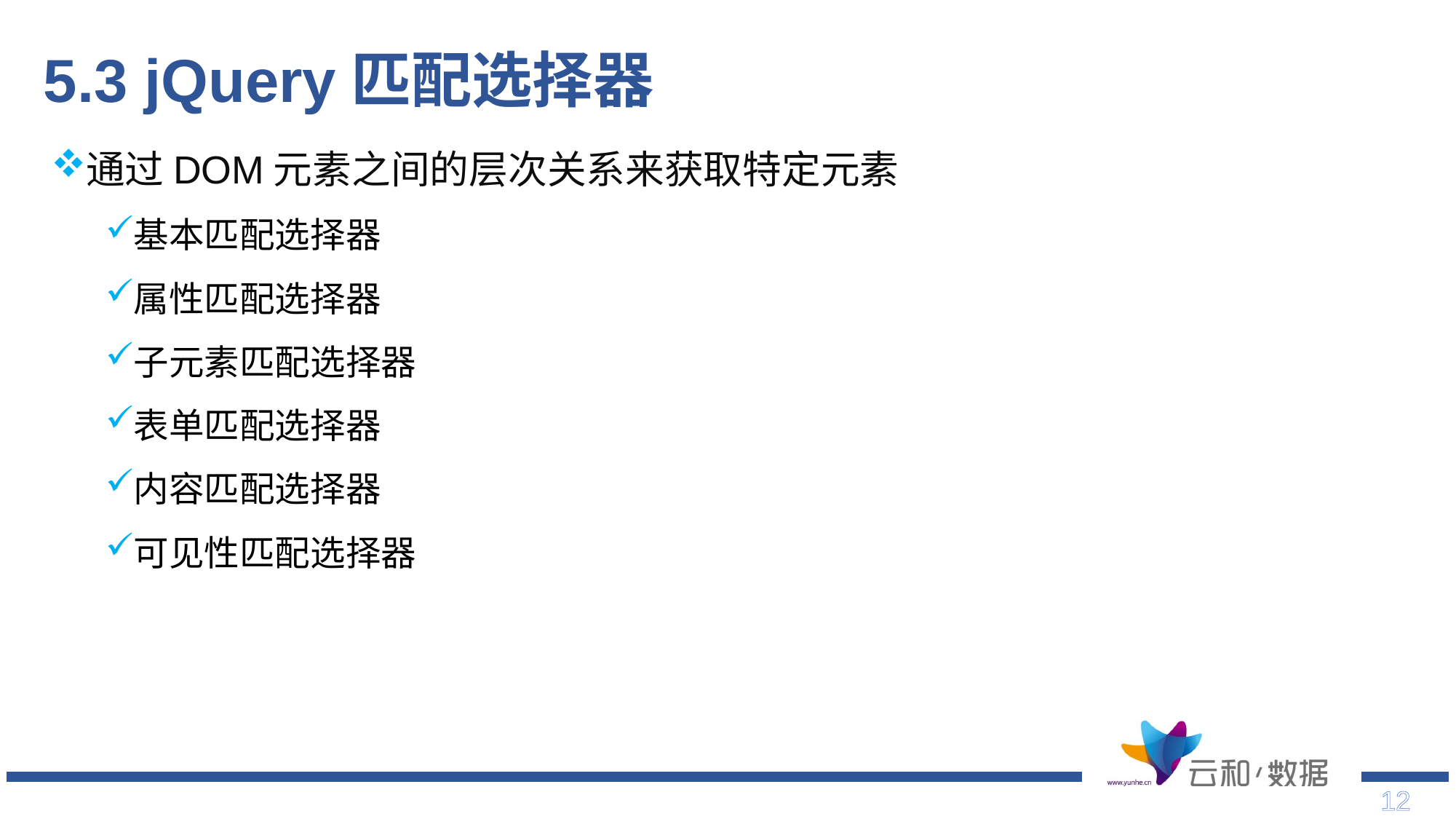

# 5.3 jQuery匹配选择器
通过DOM元素之间的层次关系来获取特定元素
基本匹配选择器
属性匹配选择器
子元素匹配选择器
表单匹配选择器
内容匹配选择器
可见性匹配选择器